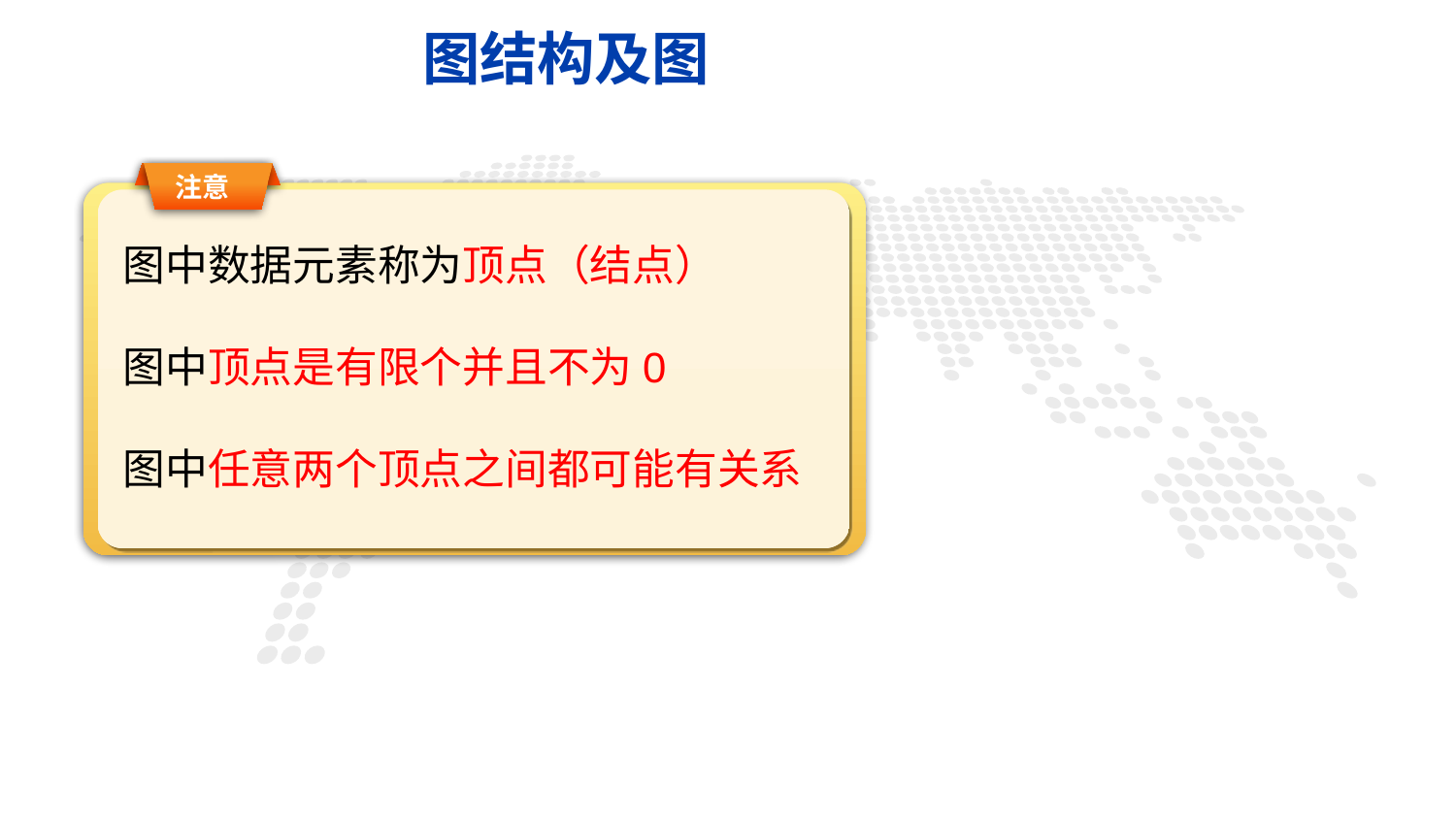

图结构及图
#

注意
【

图中数据元素称为顶点（结点）

图中顶点是有限个并且不为0

图中任意两个顶点之间都可能有关系